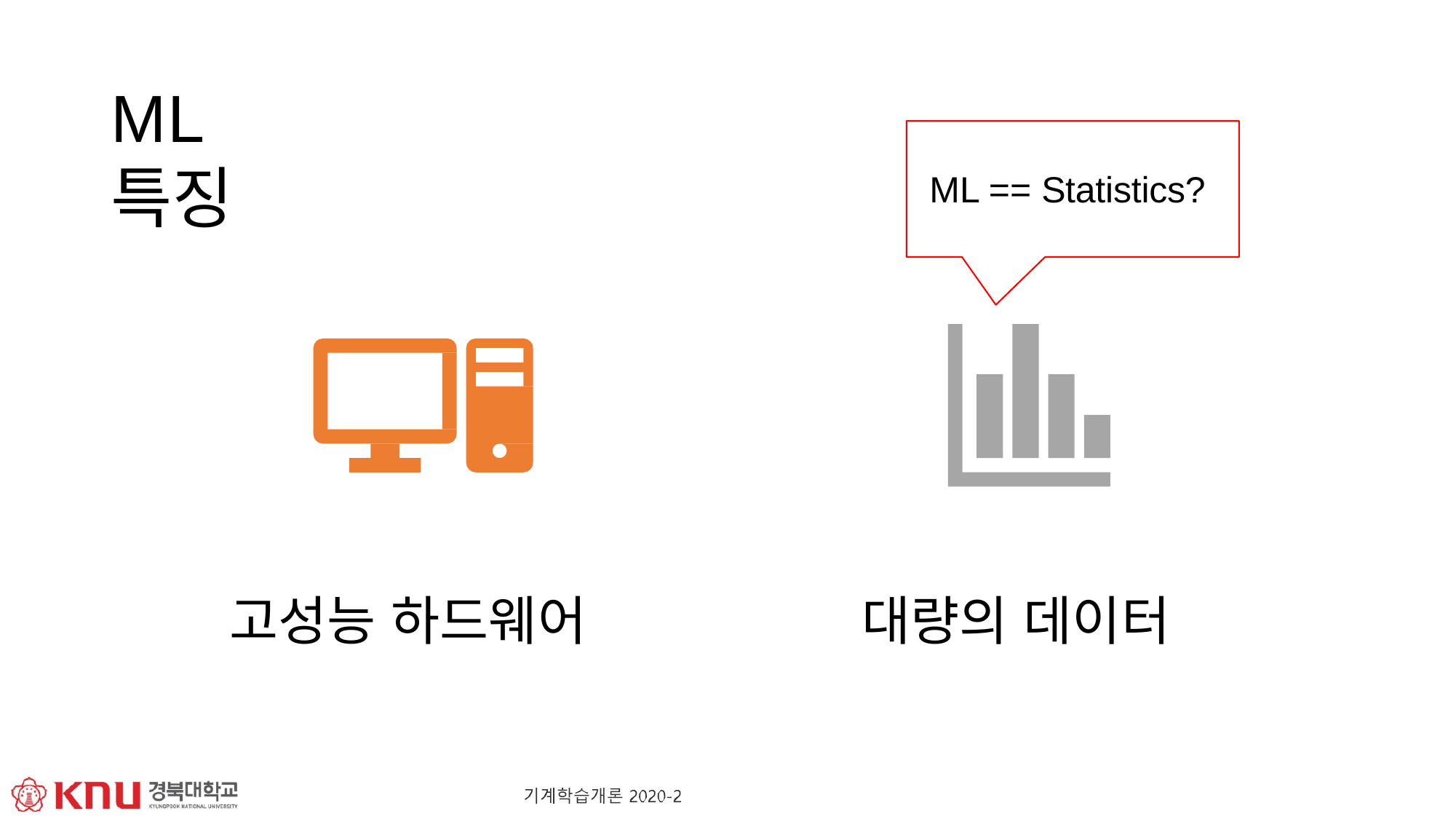

# ML 특징

ML == Statistics?

고성능 하드웨어
대량의 데이터